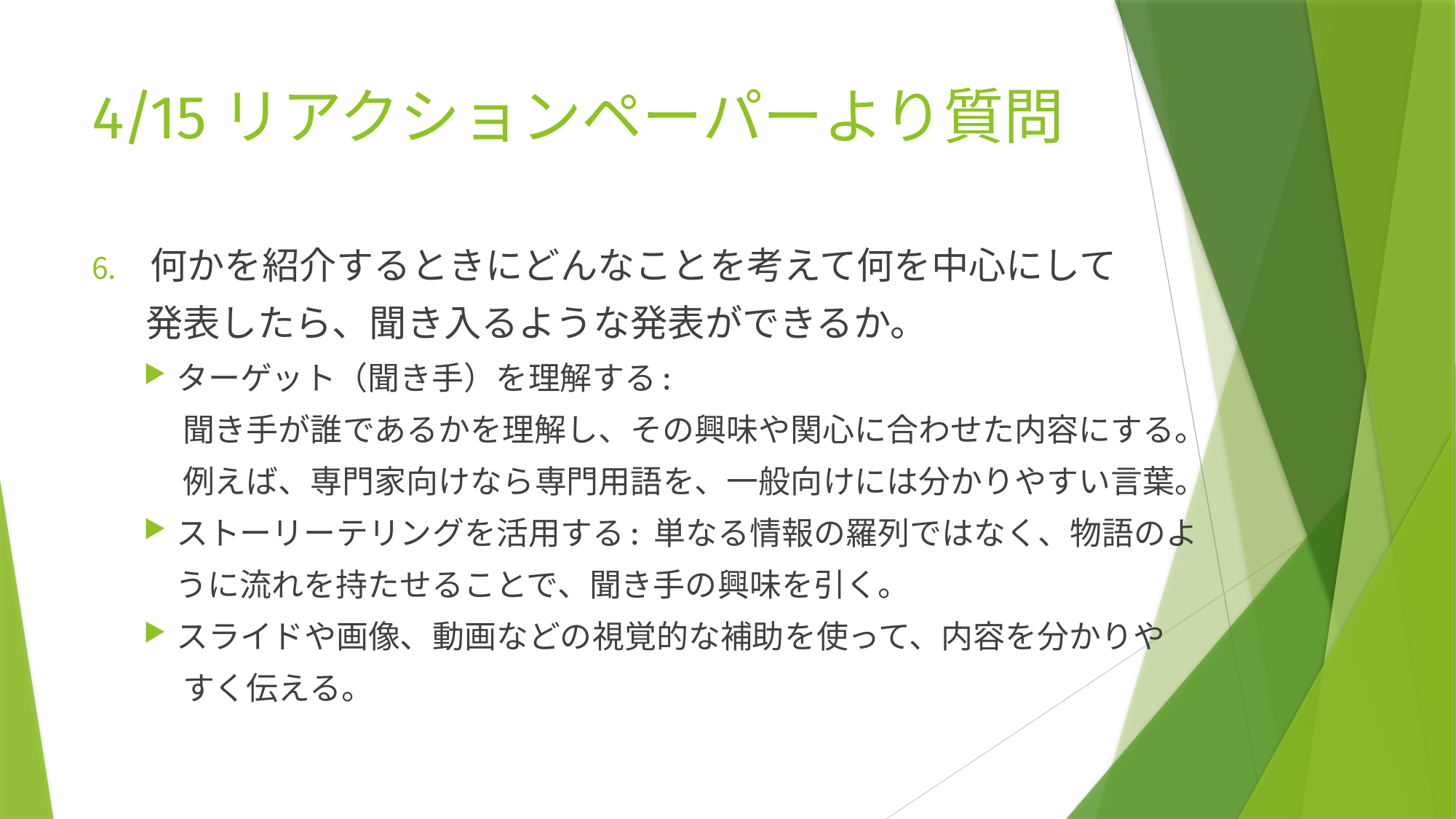

# 4/15リアクションペーパーより質問
何かを紹介するときにどんなことを考えて何を中心にして
　  発表したら、聞き入るような発表ができるか。
ターゲット（聞き手）を理解する:
　 聞き手が誰であるかを理解し、その興味や関心に合わせた内容にする。
　 例えば、専門家向けなら専門用語を、一般向けには分かりやすい言葉。
ストーリーテリングを活用する: 単なる情報の羅列ではなく、物語のよ
　うに流れを持たせることで、聞き手の興味を引く。
スライドや画像、動画などの視覚的な補助を使って、内容を分かりや
　 すく伝える。